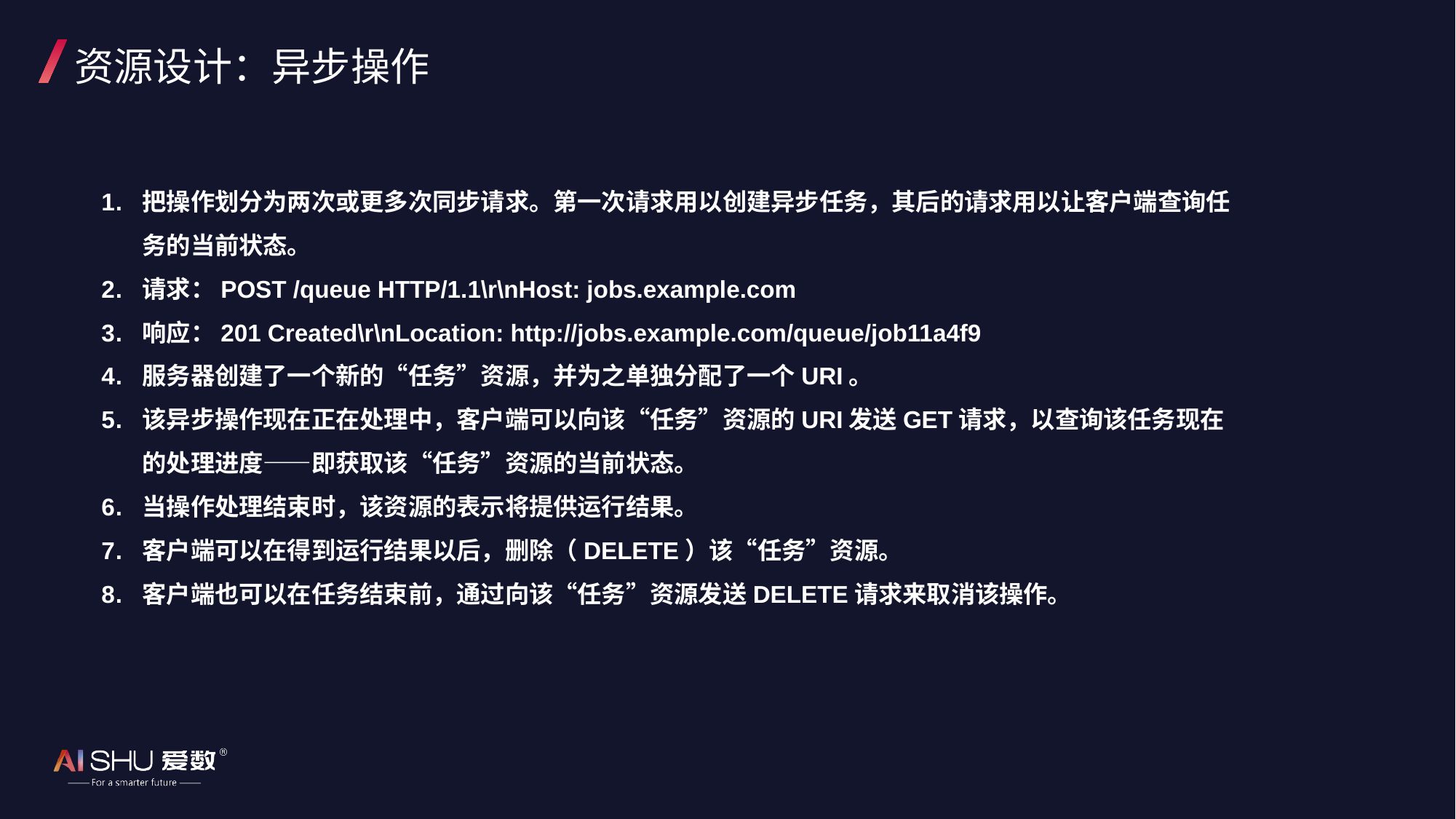

# 资源设计：异步操作
把操作划分为两次或更多次同步请求。第一次请求用以创建异步任务，其后的请求用以让客户端查询任务的当前状态。
请求：POST /queue HTTP/1.1\r\nHost: jobs.example.com
响应：201 Created\r\nLocation: http://jobs.example.com/queue/job11a4f9
服务器创建了一个新的“任务”资源，并为之单独分配了一个URI。
该异步操作现在正在处理中，客户端可以向该“任务”资源的URI发送GET请求，以查询该任务现在的处理进度——即获取该“任务”资源的当前状态。
当操作处理结束时，该资源的表示将提供运行结果。
客户端可以在得到运行结果以后，删除（DELETE）该“任务”资源。
客户端也可以在任务结束前，通过向该“任务”资源发送DELETE请求来取消该操作。